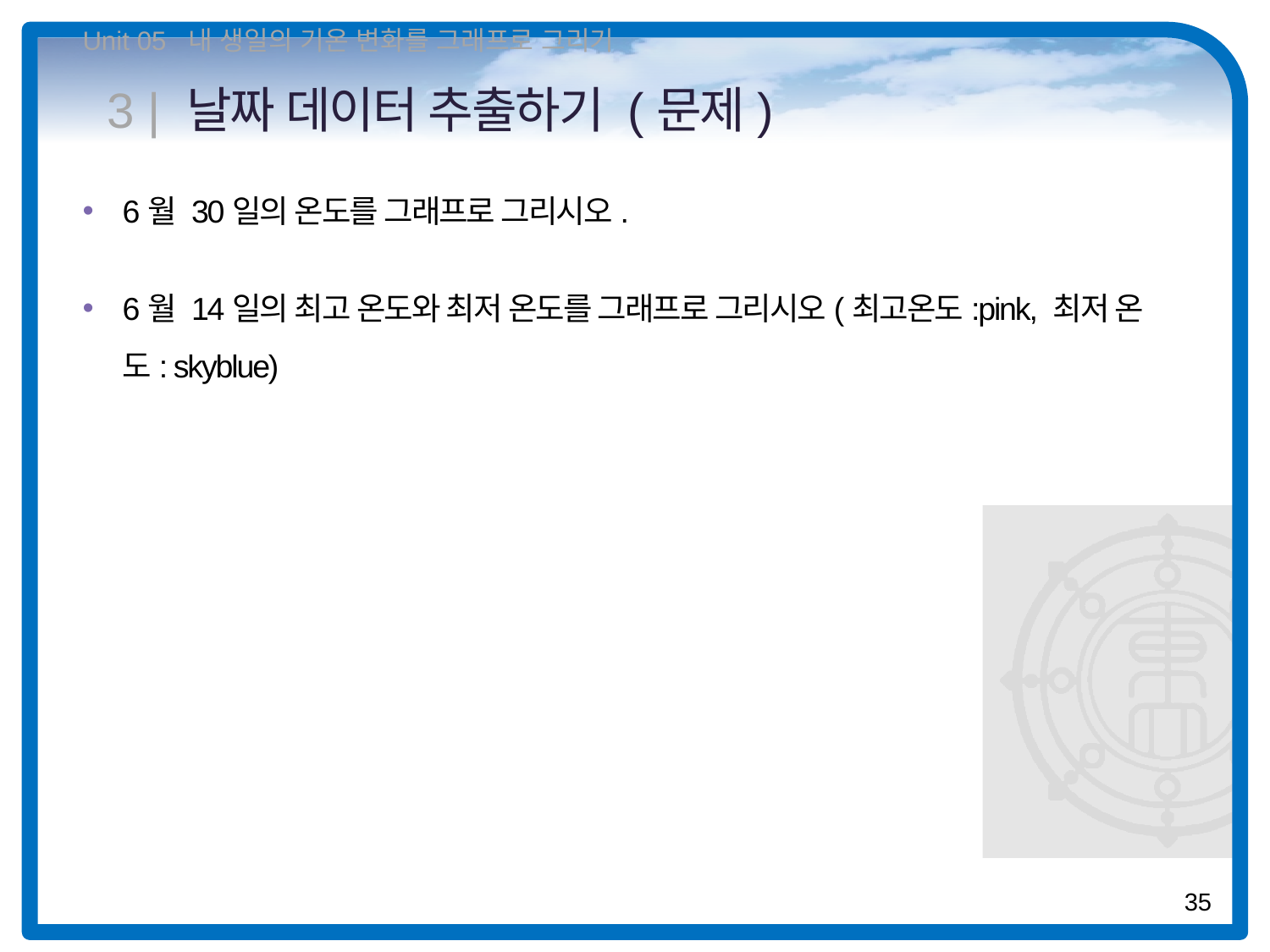

Unit 05  내 생일의 기온 변화를 그래프로 그리기
3 | 날짜 데이터 추출하기 (문제)
6월 30일의 온도를 그래프로 그리시오.

6월 14일의 최고 온도와 최저 온도를 그래프로 그리시오(최고온도:pink, 최저 온도: skyblue)